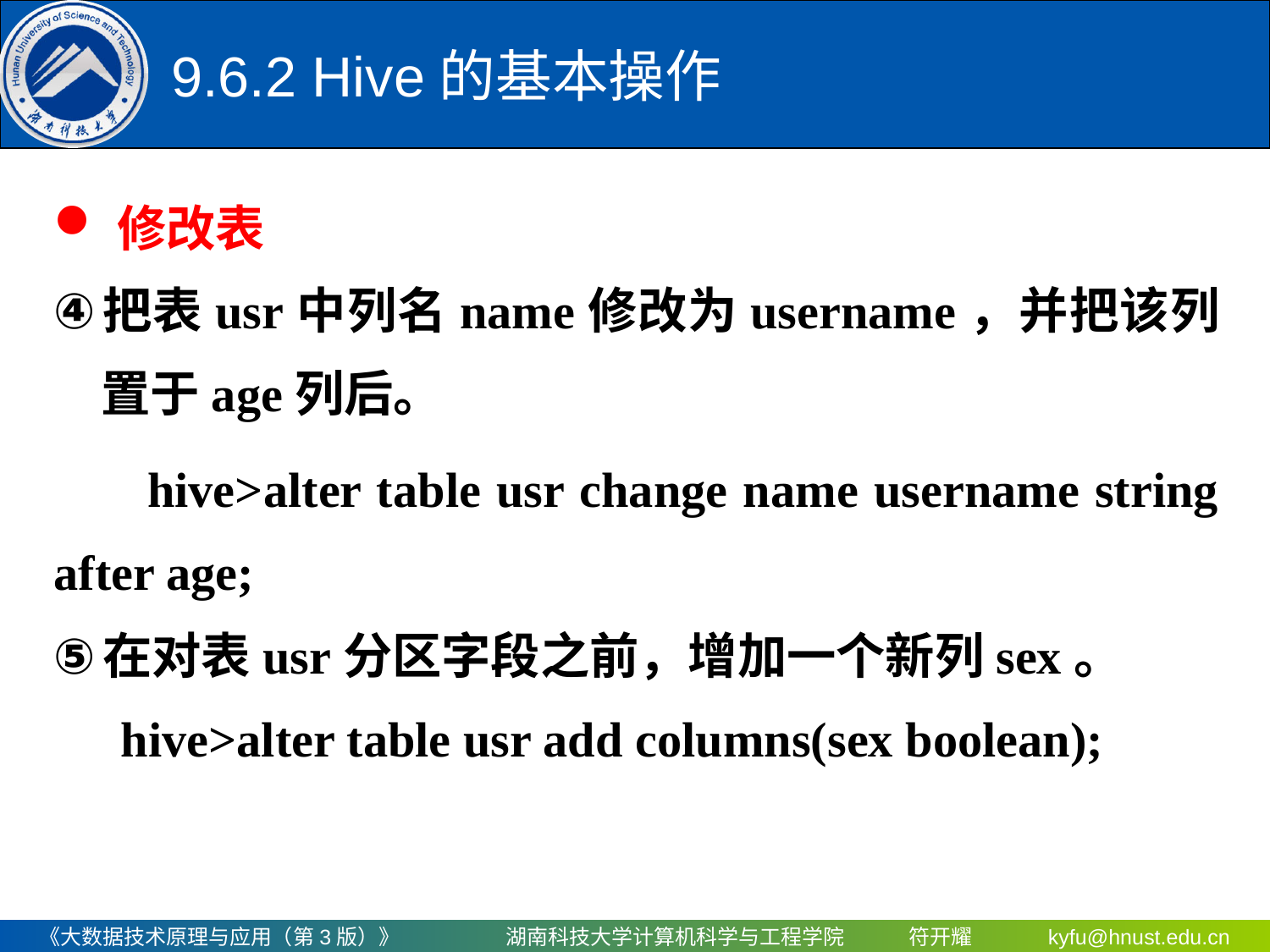

9.6.2 Hive的基本操作
修改表
把表usr中列名name修改为username，并把该列置于age列后。
      hive>alter table usr change name username string after age;
在对表usr分区字段之前，增加一个新列sex。
     hive>alter table usr add columns(sex boolean);